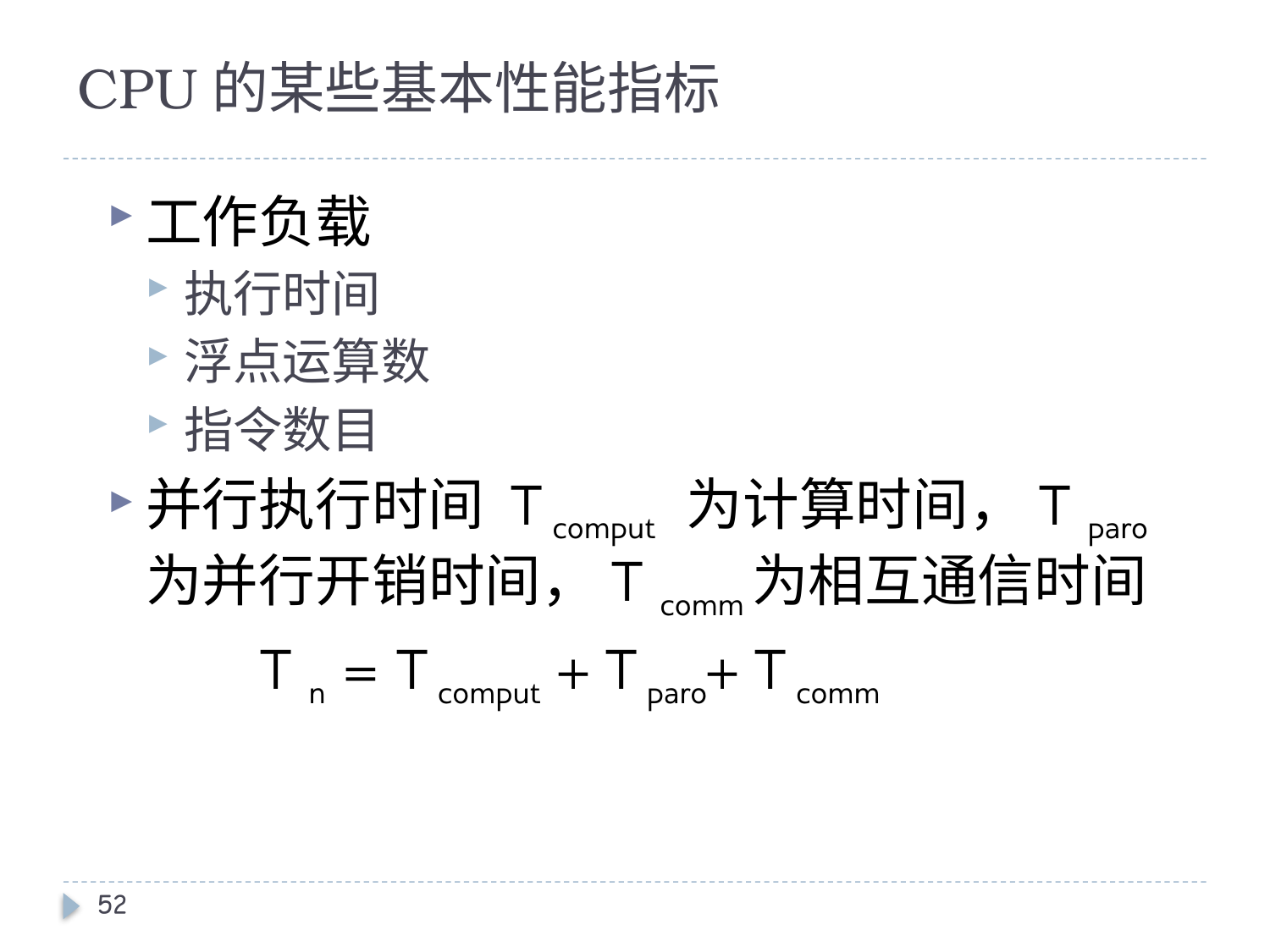

# CPU的某些基本性能指标
工作负载
执行时间
浮点运算数
指令数目
并行执行时间 T comput 为计算时间，T paro 为并行开销时间，T comm为相互通信时间
         T n = T comput + T paro+ T comm

52